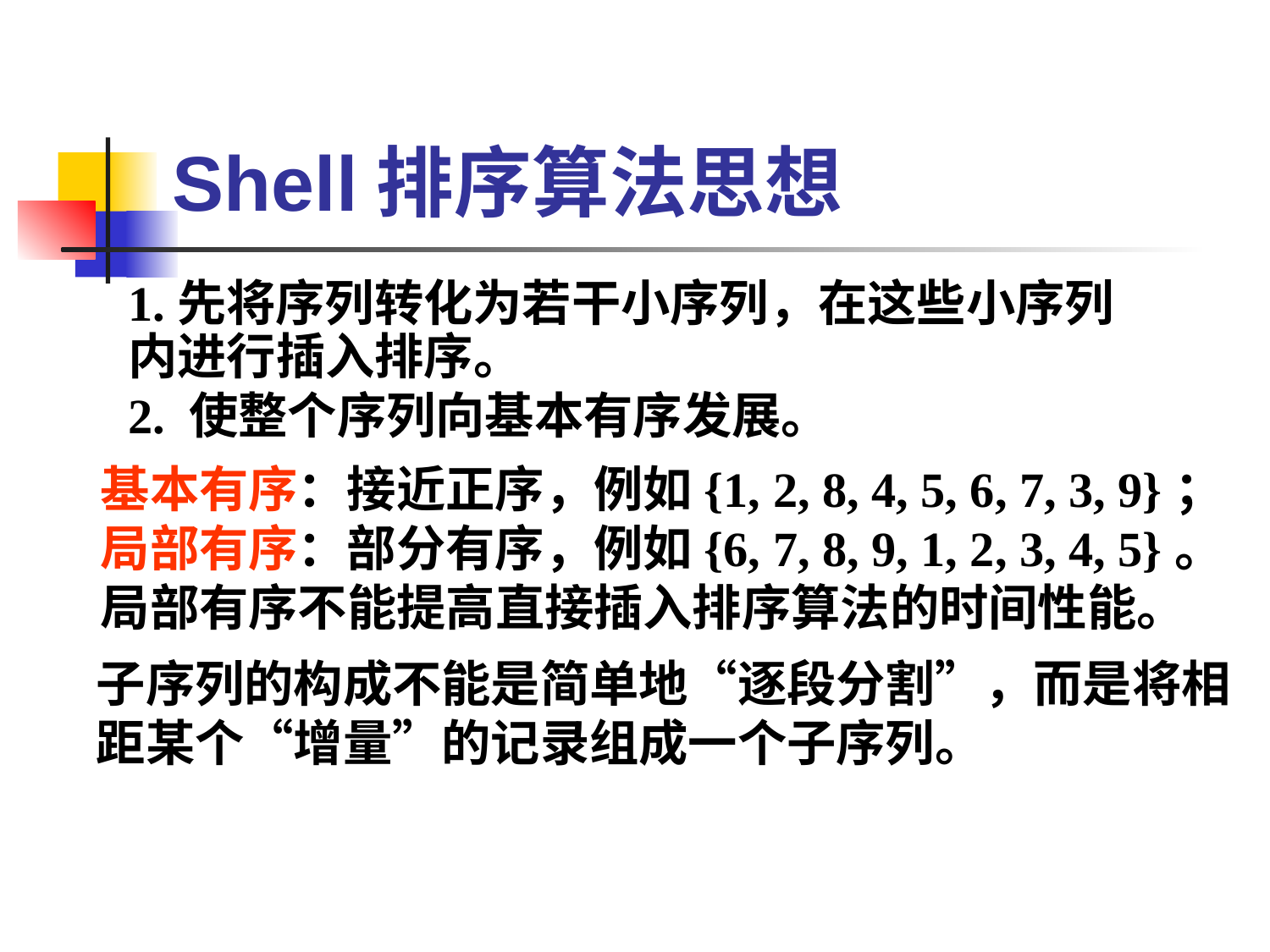

9.2 插入排序
Shell排序算法思想
1.先将序列转化为若干小序列，在这些小序列内进行插入排序。
2. 使整个序列向基本有序发展。
基本有序：接近正序，例如{1, 2, 8, 4, 5, 6, 7, 3, 9}；
局部有序：部分有序，例如{6, 7, 8, 9, 1, 2, 3, 4, 5}。
局部有序不能提高直接插入排序算法的时间性能。
子序列的构成不能是简单地“逐段分割”，而是将相距某个“增量”的记录组成一个子序列。
18